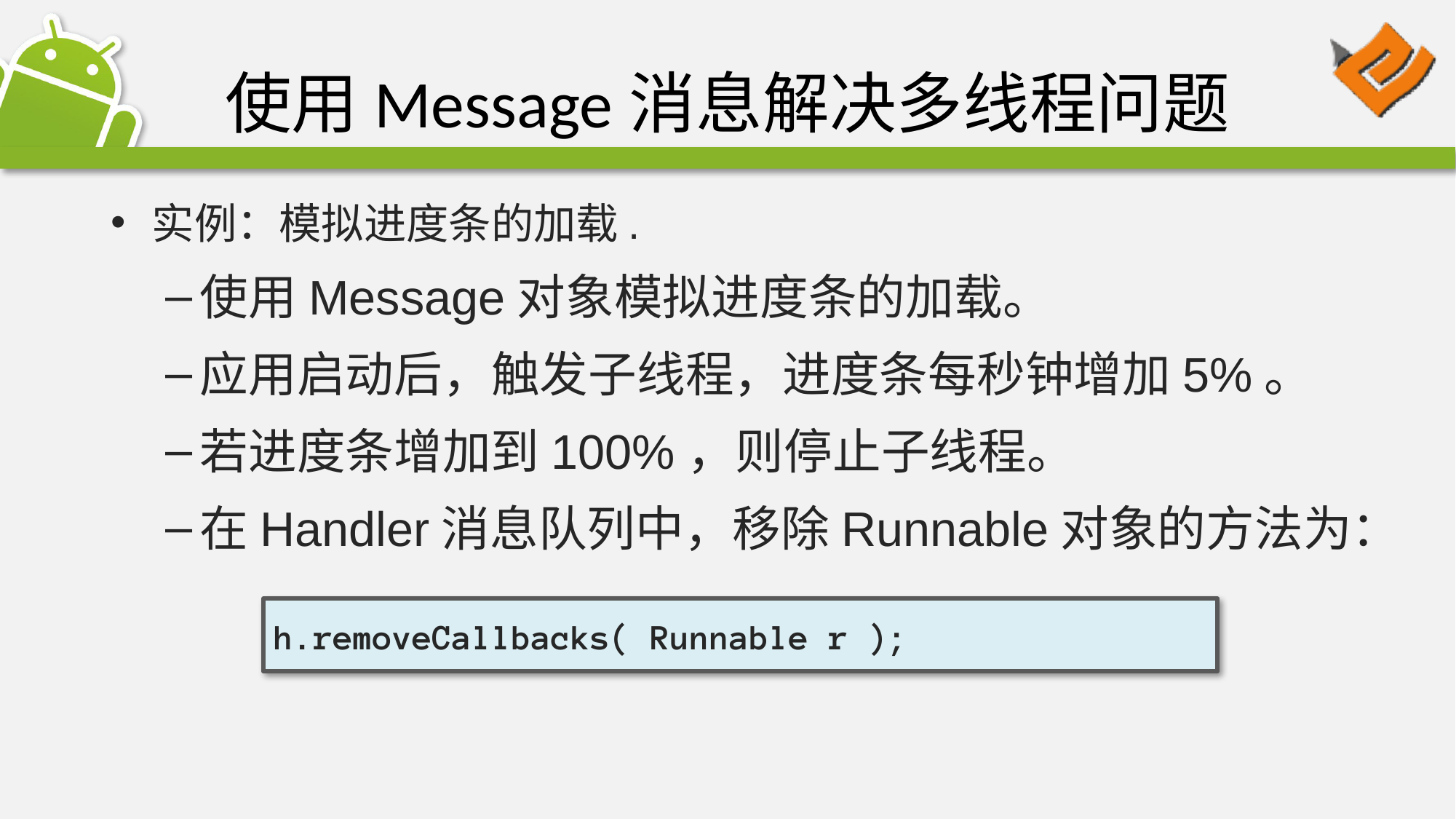

# 使用Message消息解决多线程问题
实例：模拟进度条的加载.
使用Message对象模拟进度条的加载。
应用启动后，触发子线程，进度条每秒钟增加5%。
若进度条增加到100%，则停止子线程。
在Handler消息队列中，移除Runnable对象的方法为：
h.removeCallbacks( Runnable r );